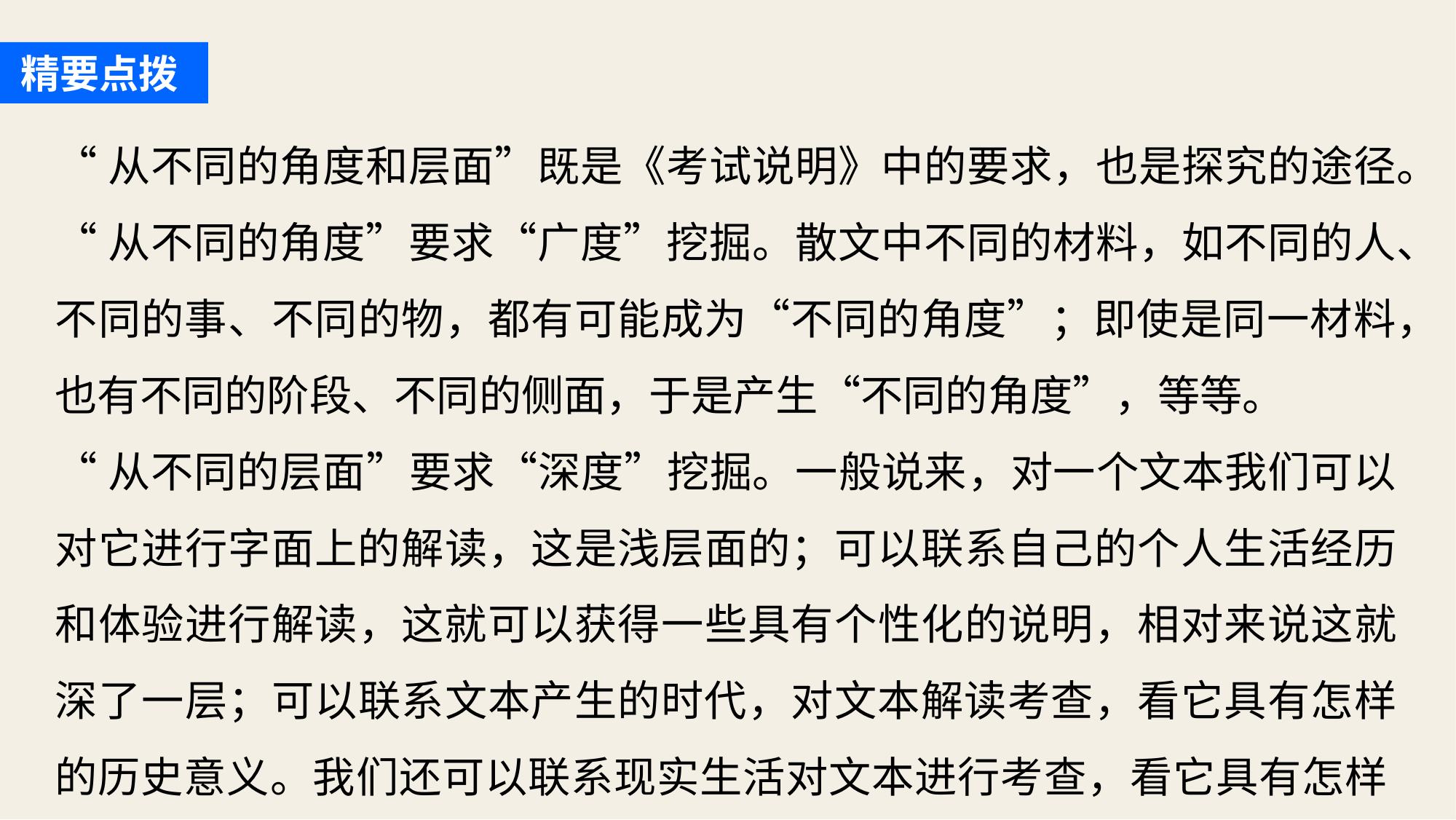

精要点拨
“从不同的角度和层面”既是《考试说明》中的要求，也是探究的途径。
“从不同的角度”要求“广度”挖掘。散文中不同的材料，如不同的人、不同的事、不同的物，都有可能成为“不同的角度”；即使是同一材料，也有不同的阶段、不同的侧面，于是产生“不同的角度”，等等。
“从不同的层面”要求“深度”挖掘。一般说来，对一个文本我们可以对它进行字面上的解读，这是浅层面的；可以联系自己的个人生活经历和体验进行解读，这就可以获得一些具有个性化的说明，相对来说这就深了一层；可以联系文本产生的时代，对文本解读考查，看它具有怎样的历史意义。我们还可以联系现实生活对文本进行考查，看它具有怎样